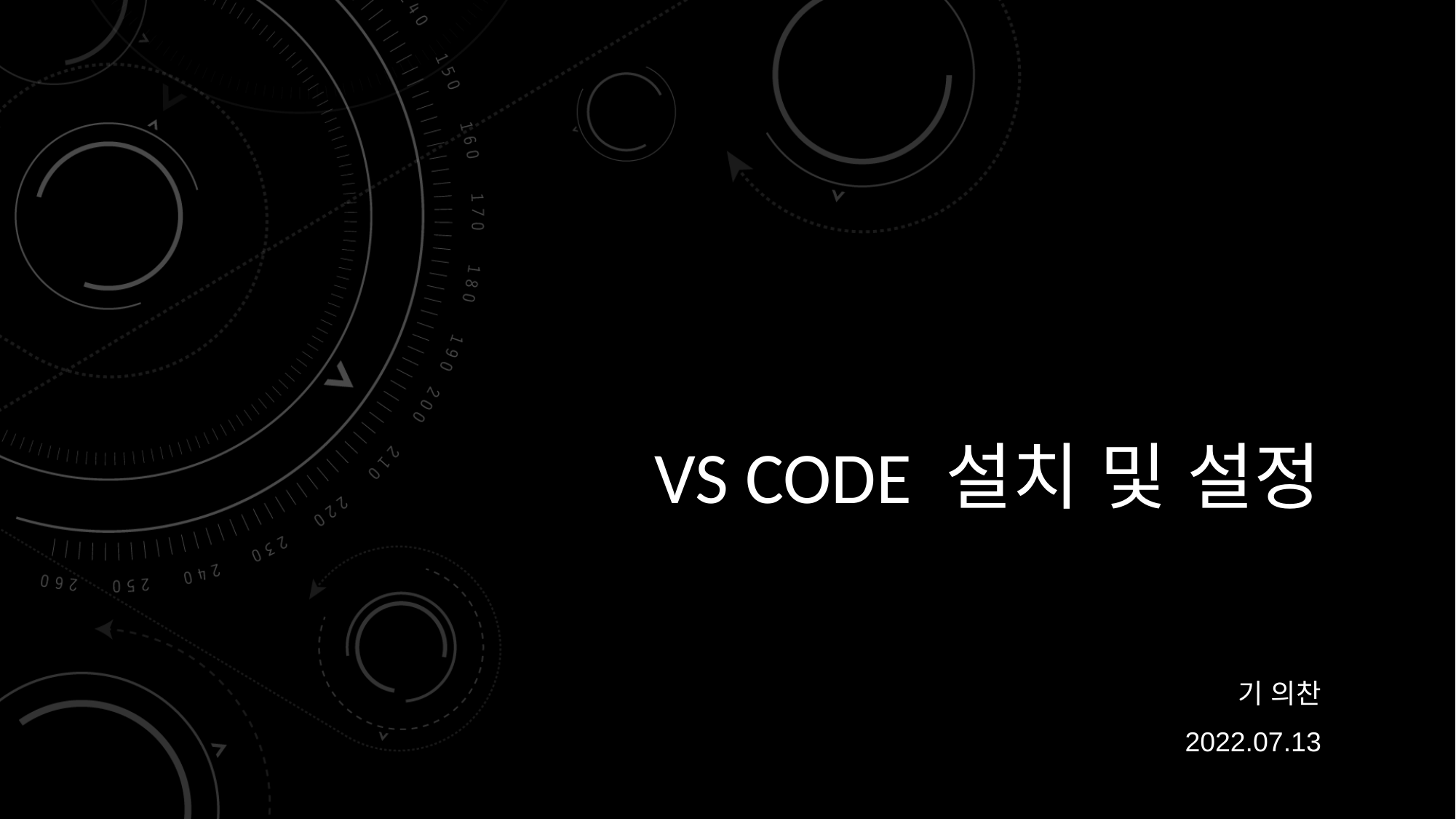

# Vs code 설치 및 설정
기 의찬
2022.07.13